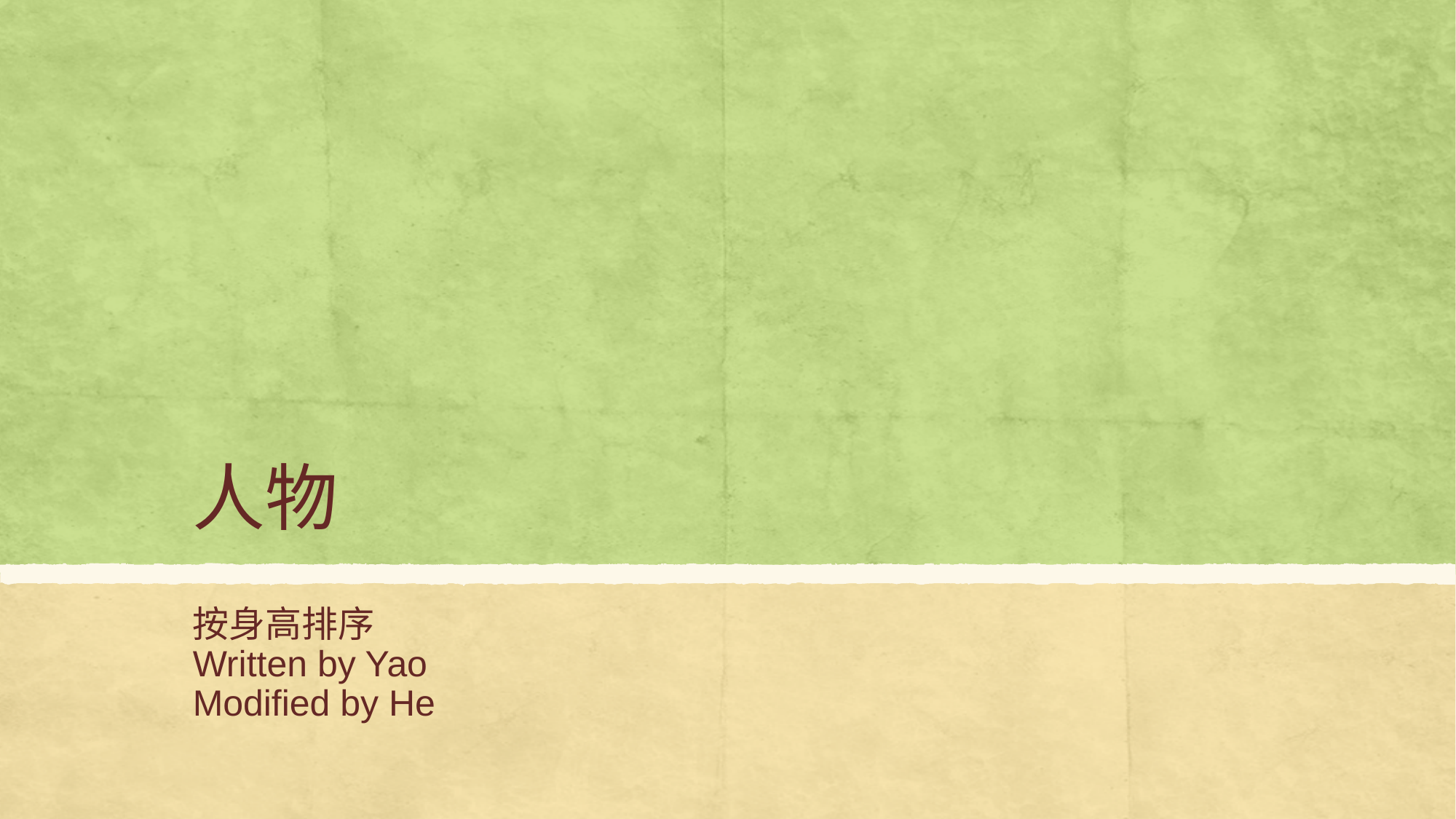

# 人物
按身高排序
Written by Yao
Modified by He